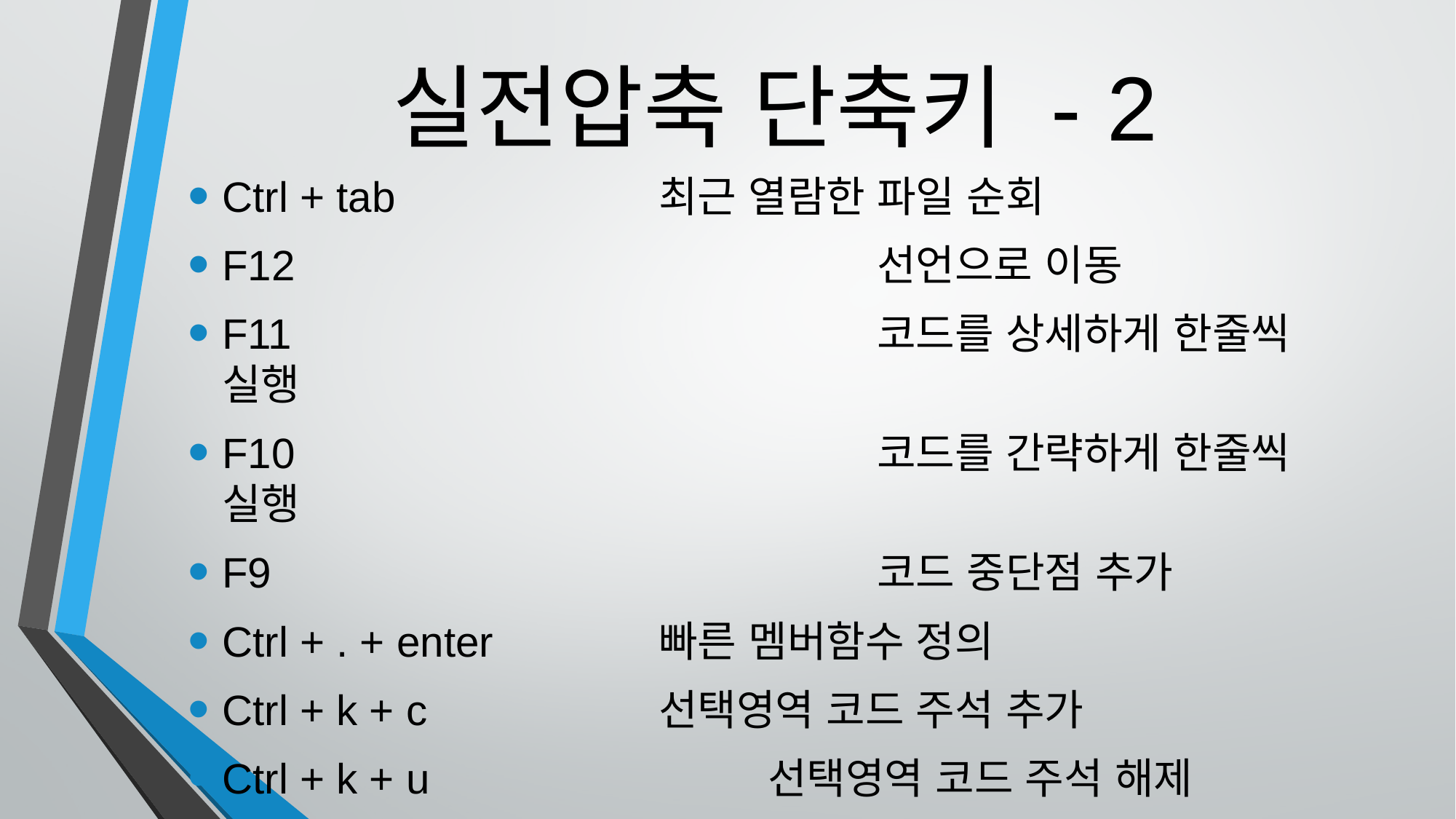

# 실전압축 단축키 - 2
Ctrl + tab 			최근 열람한 파일 순회
F12						선언으로 이동
F11						코드를 상세하게 한줄씩 실행
F10						코드를 간략하게 한줄씩 실행
F9						코드 중단점 추가
Ctrl + . + enter 		빠른 멤버함수 정의
Ctrl + k + c			선택영역 코드 주석 추가
Ctrl + k + u 			선택영역 코드 주석 해제